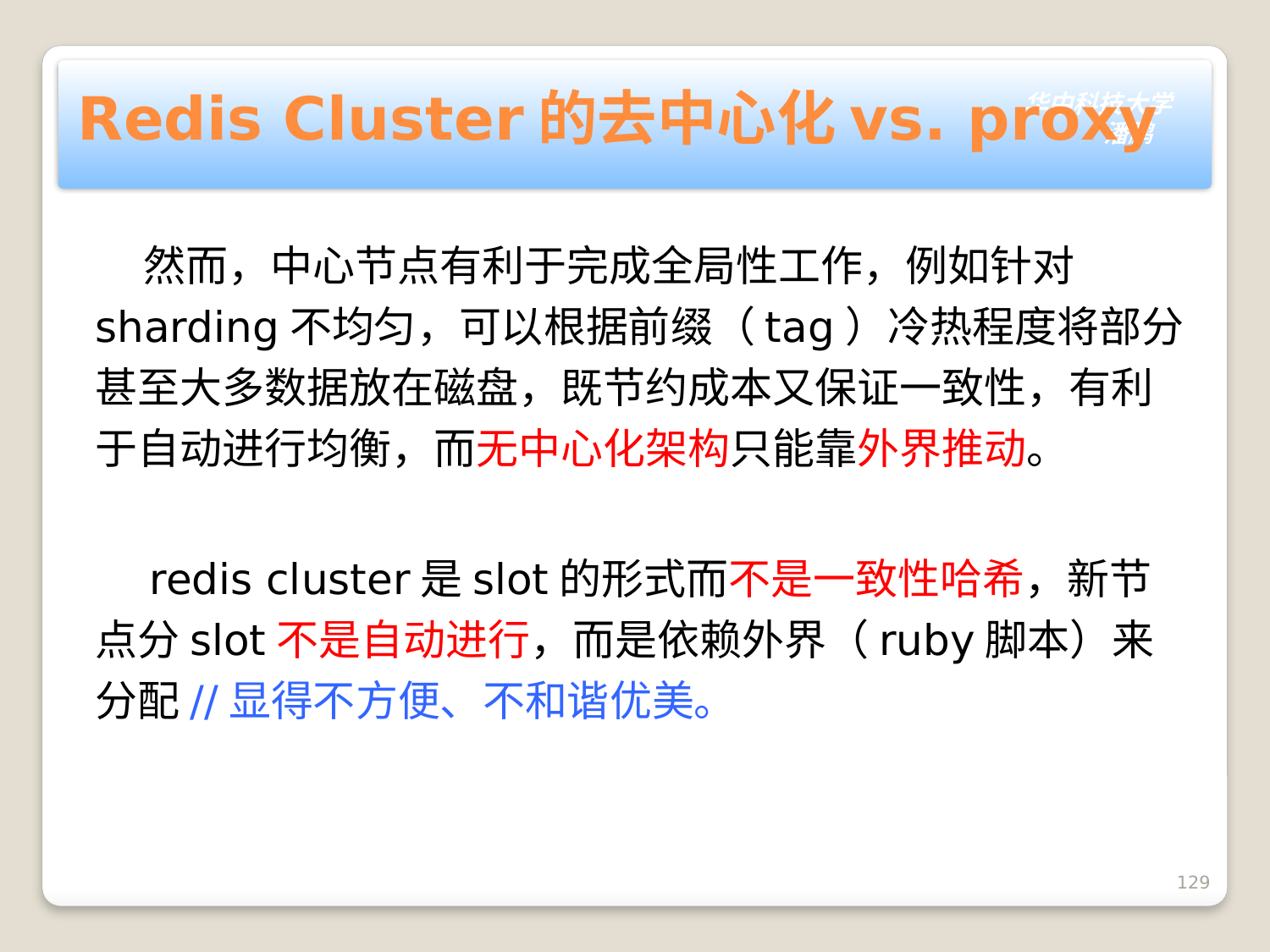

# Redis Cluster的去中心化vs. proxy
    然而，中心节点有利于完成全局性工作，例如针对sharding不均匀，可以根据前缀（tag）冷热程度将部分甚至大多数据放在磁盘，既节约成本又保证一致性，有利于自动进行均衡，而无中心化架构只能靠外界推动。

    redis cluster是slot的形式而不是一致性哈希，新节点分slot不是自动进行，而是依赖外界（ruby脚本）来分配//显得不方便、不和谐优美。
129